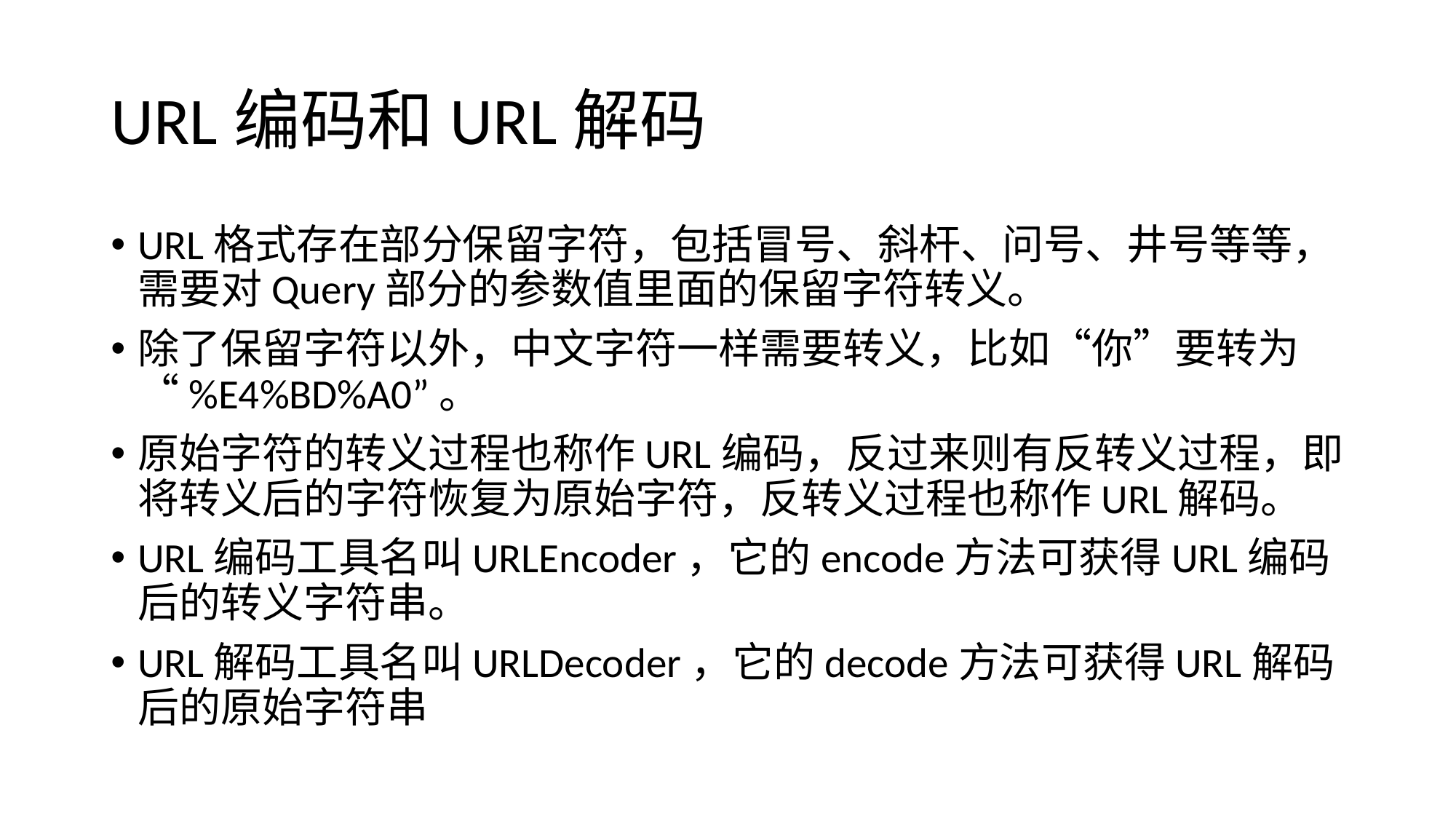

# URL编码和URL解码
URL格式存在部分保留字符，包括冒号、斜杆、问号、井号等等，需要对Query部分的参数值里面的保留字符转义。
除了保留字符以外，中文字符一样需要转义，比如“你”要转为“%E4%BD%A0”。
原始字符的转义过程也称作URL编码，反过来则有反转义过程，即将转义后的字符恢复为原始字符，反转义过程也称作URL解码。
URL编码工具名叫URLEncoder，它的encode方法可获得URL编码后的转义字符串。
URL解码工具名叫URLDecoder，它的decode方法可获得URL解码后的原始字符串